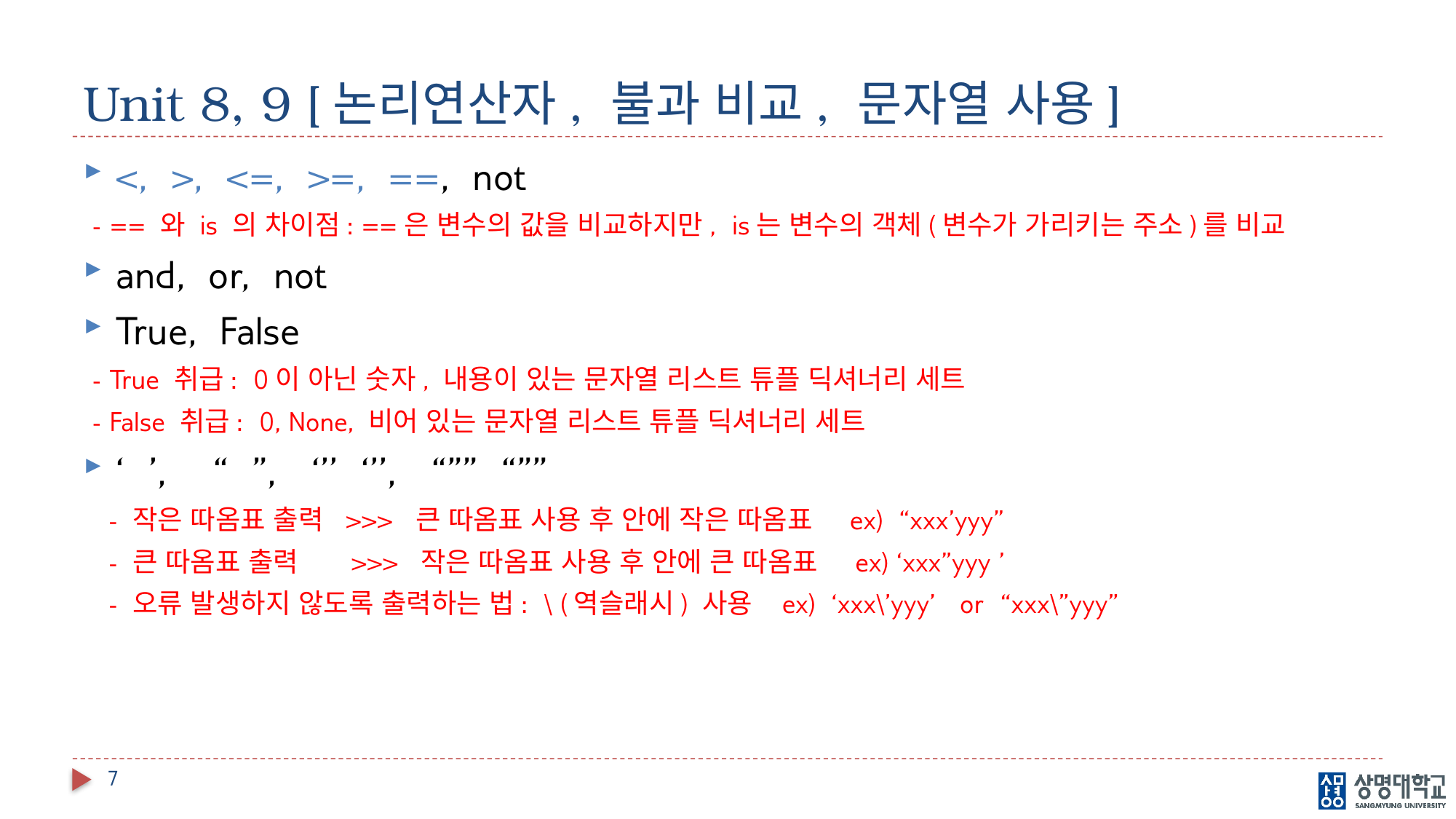

# Unit 8, 9 [논리연산자, 불과 비교, 문자열 사용]

<,  >,  <=,  >=,  ==,  not
 - == 와 is 의 차이점: ==은 변수의 값을 비교하지만,  is는 변수의 객체(변수가 가리키는 주소)를 비교
and,  or,  not
True,  False
 - True 취급:  0이 아닌 숫자, 내용이 있는 문자열 리스트 튜플 딕셔너리 세트
 - False 취급:  0, None, 비어 있는 문자열 리스트 튜플 딕셔너리 세트
‘  ’,    “  ”,   ‘’’  ‘’’,   “””  “””
   - 작은 따옴표 출력  >>>  큰 따옴표 사용 후 안에 작은 따옴표    ex)  “xxx’yyy”
   - 큰 따옴표 출력      >>>  작은 따옴표 사용 후 안에 큰 따옴표    ex) ‘xxx”yyy ’
   - 오류 발생하지 않도록 출력하는 법:  \ (역슬래시) 사용   ex)  ‘xxx\’yyy’   or  “xxx\”yyy”
7